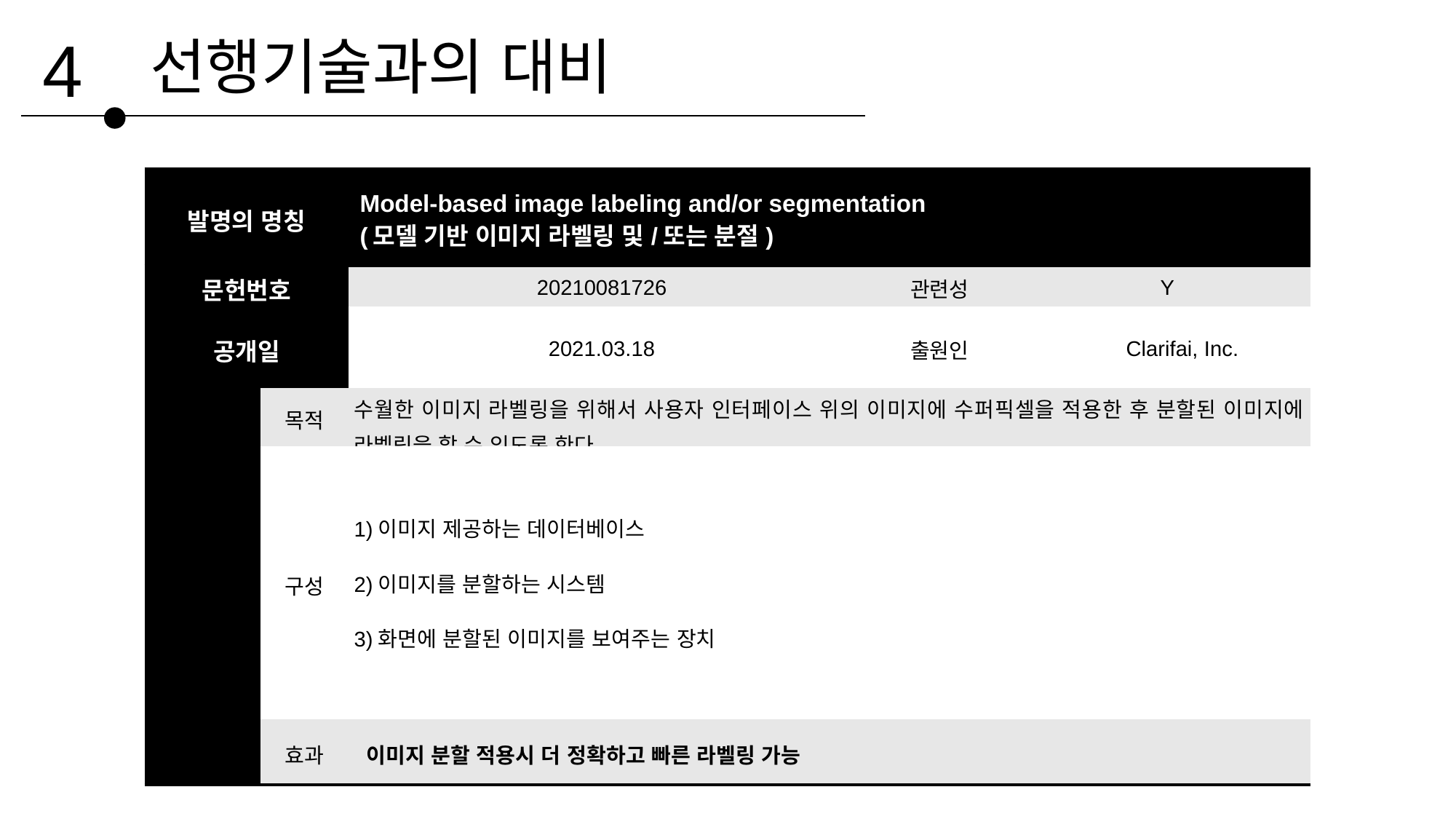

4
선행기술과의 대비

| 발명의 명칭 |  | Model-based image labeling and/or segmentation (모델 기반 이미지 라벨링 및/또는 분절) |  |  |
| --- | --- | --- | --- | --- |
| 문헌번호 |  | 20210081726 | 관련성 | Y |
| 공개일 |  | 2021.03.18 | 출원인 | Clarifai, Inc. |
| 기술 요지 | 목적 | 수월한 이미지 라벨링을 위해서 사용자 인터페이스 위의 이미지에 수퍼픽셀을 적용한 후 분할된 이미지에 라벨링을 할 수 있도록 한다. |  |  |
|  | 구성 | 1)이미지 제공하는 데이터베이스 2)이미지를 분할하는 시스템 3)화면에 분할된 이미지를 보여주는 장치 |  |  |
|  | 효과 | 이미지 분할 적용시 더 정확하고 빠른 라벨링 가능 |  |  |